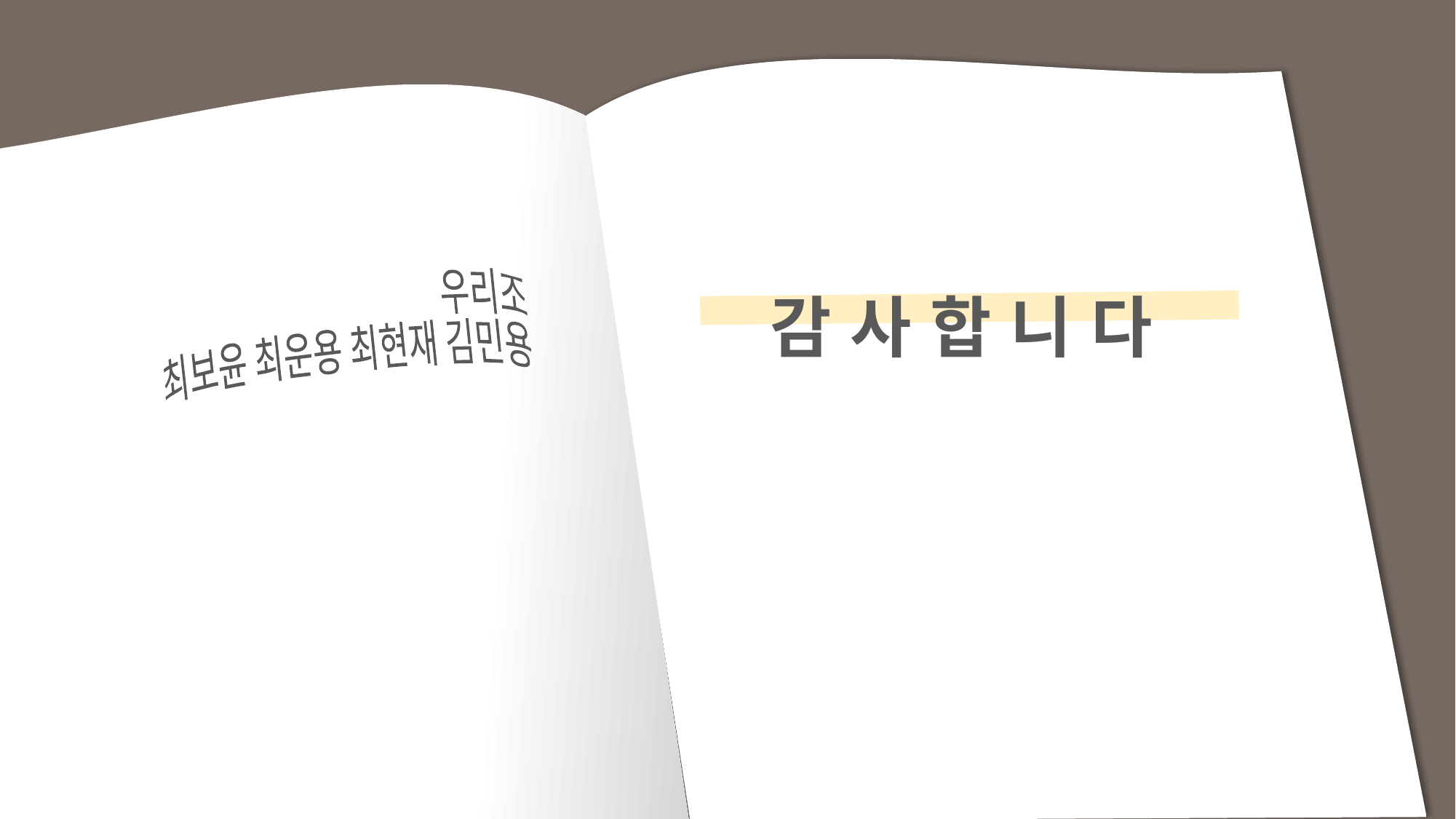

감 사 합 니 다
우리조
최보윤 최운용 최현재 김민용